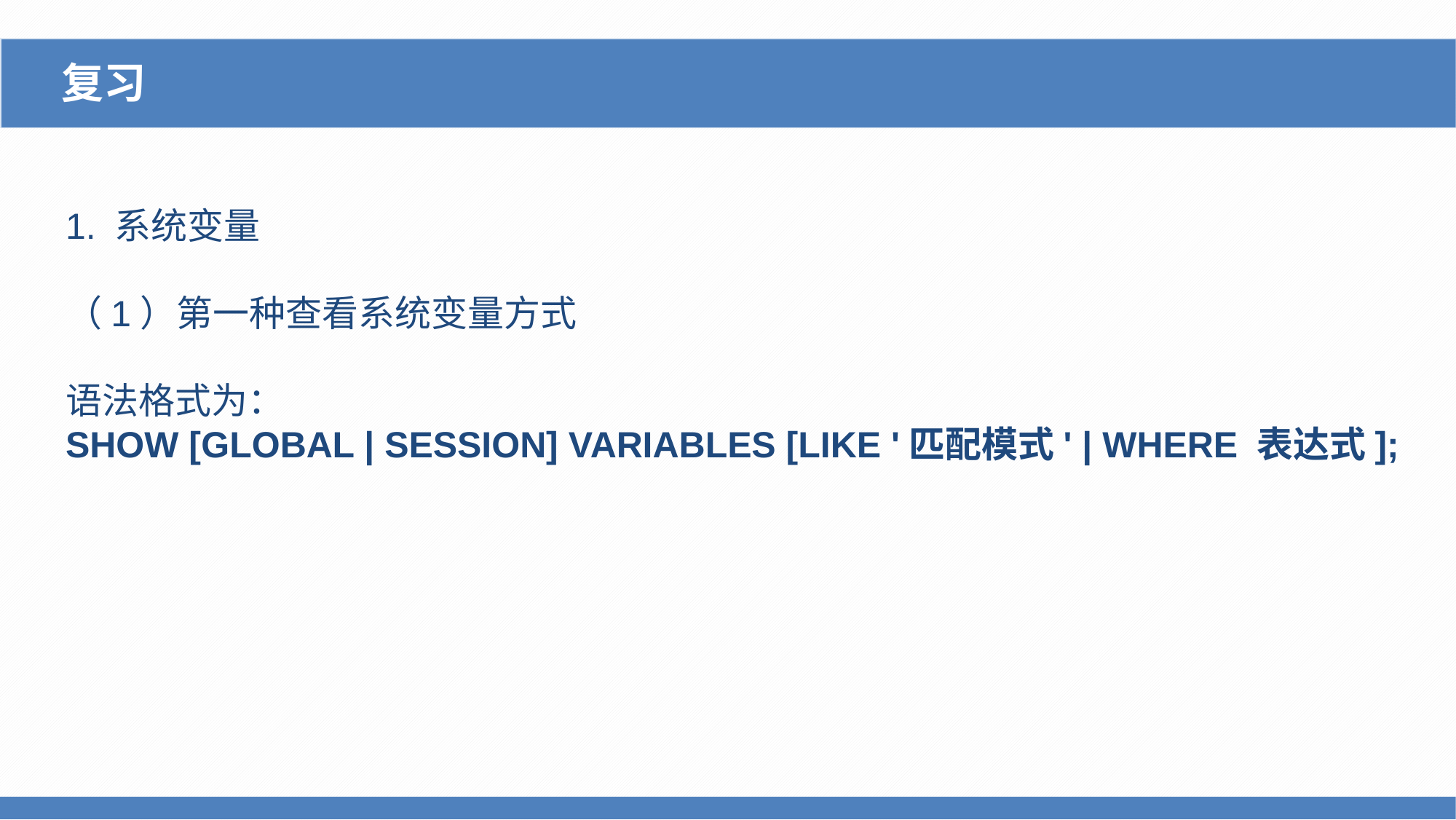

复习

1. 系统变量

（1）第一种查看系统变量方式

语法格式为：
SHOW [GLOBAL | SESSION] VARIABLES [LIKE '匹配模式' | WHERE 表达式];